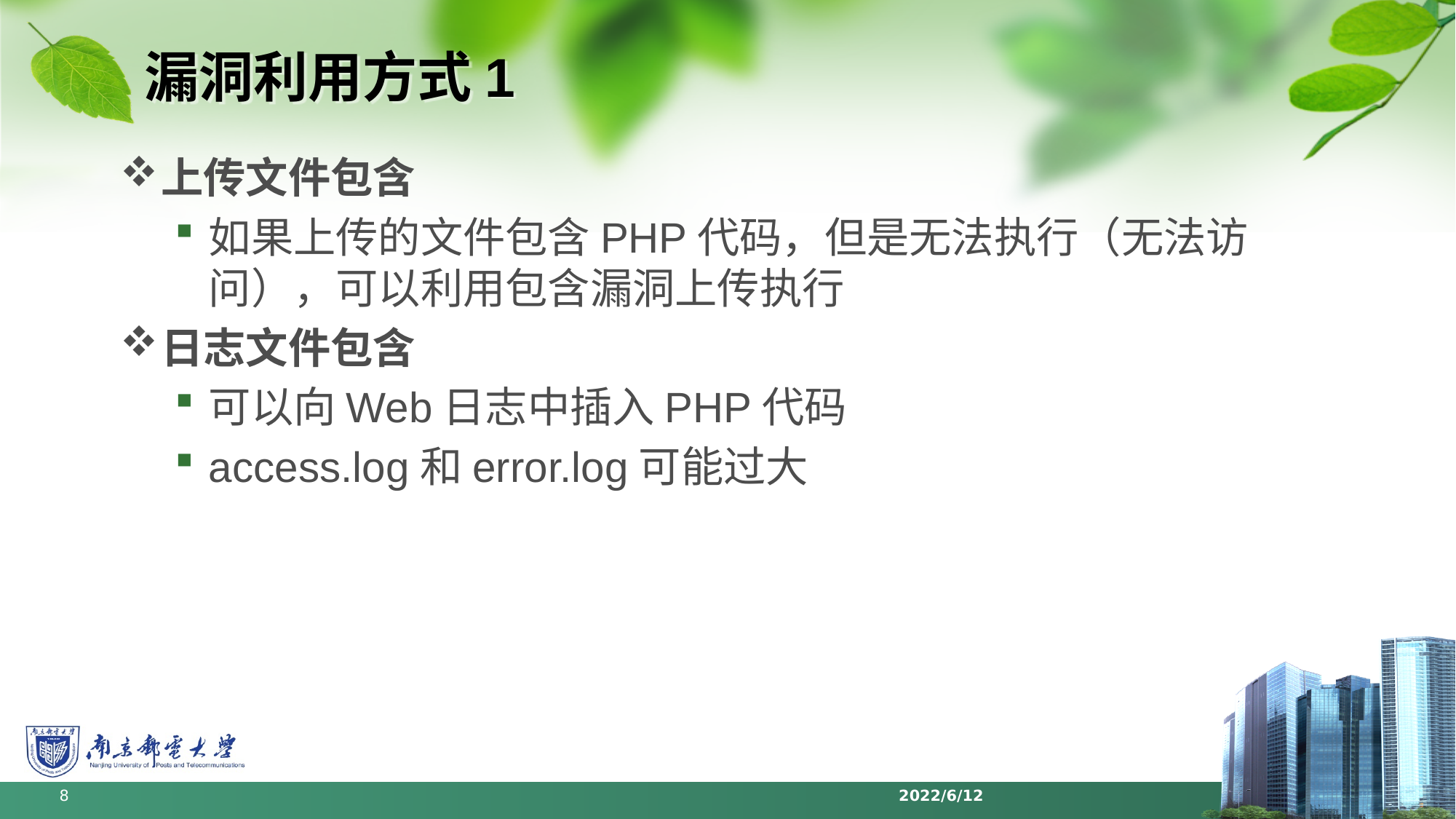

# 漏洞利用方式1
上传文件包含
如果上传的文件包含PHP代码，但是无法执行（无法访问），可以利用包含漏洞上传执行
日志文件包含
可以向Web日志中插入PHP代码
access.log和error.log可能过大
8
2022/6/12